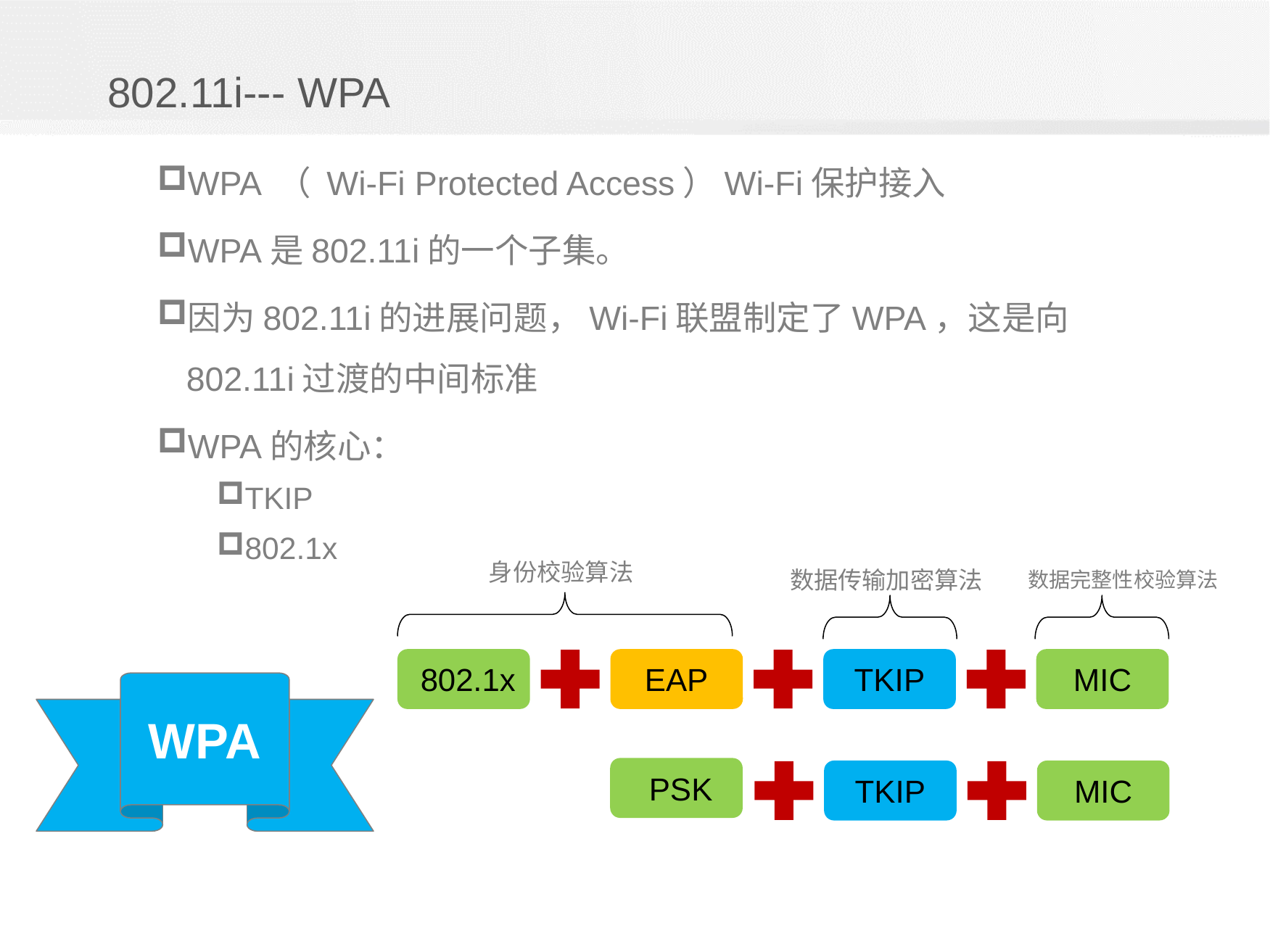

802.11i--- WPA
WPA （ Wi-Fi Protected Access）Wi-Fi保护接入
WPA是802.11i的一个子集。
因为802.11i的进展问题，Wi-Fi联盟制定了WPA，这是向802.11i过渡的中间标准
WPA的核心：
TKIP
802.1x

身份校验算法
数据传输加密算法
数据完整性校验算法

 802.1x
EAP
TKIP
MIC
WPA

 PSK
TKIP
MIC